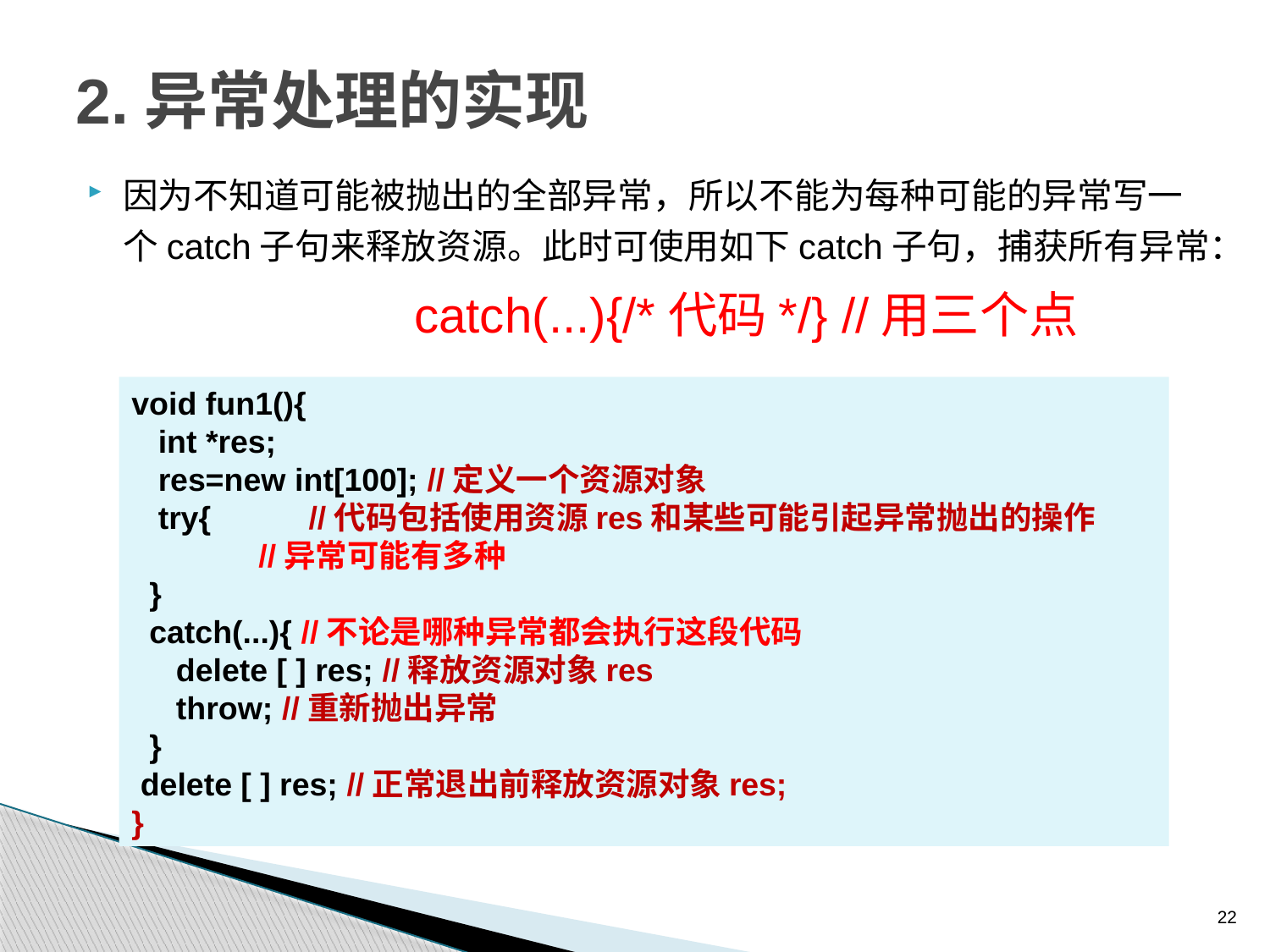

# 2.异常处理的实现
因为不知道可能被抛出的全部异常，所以不能为每种可能的异常写一个catch子句来释放资源。此时可使用如下catch子句，捕获所有异常：

catch(...){/*代码*/} //用三个点
void fun1(){
   int *res;
   res=new int[100]; //定义一个资源对象
   try{           //代码包括使用资源res和某些可能引起异常抛出的操作
	//异常可能有多种
  }
  catch(...){ //不论是哪种异常都会执行这段代码
     delete [ ] res; //释放资源对象res
     throw; //重新抛出异常
  }
 delete [ ] res; //正常退出前释放资源对象res;
}
22